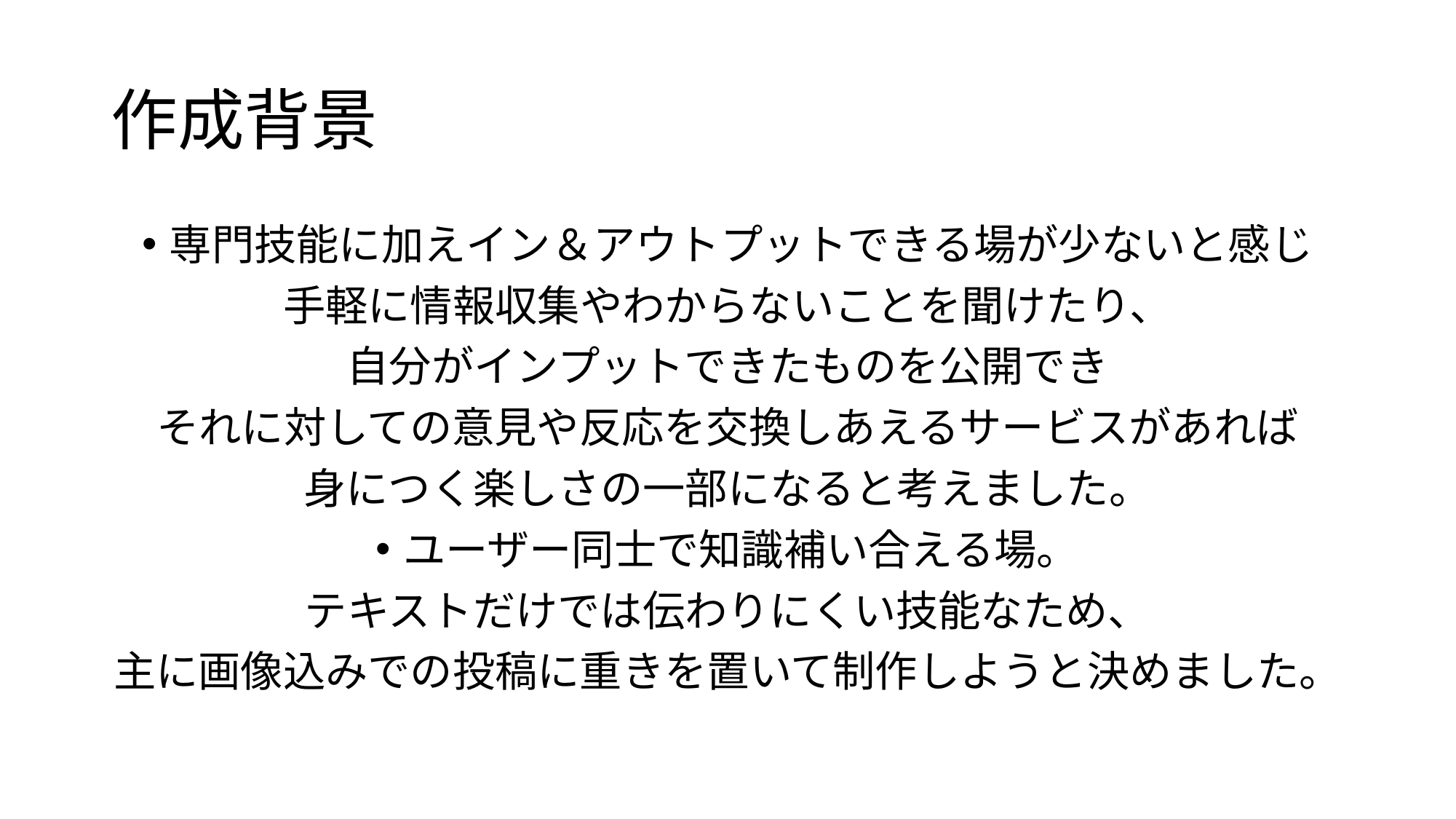

# 作成背景
専門技能に加えイン＆アウトプットできる場が少ないと感じ
手軽に情報収集やわからないことを聞けたり、
自分がインプットできたものを公開でき
それに対しての意見や反応を交換しあえるサービスがあれば
身につく楽しさの一部になると考えました。
ユーザー同士で知識補い合える場。
テキストだけでは伝わりにくい技能なため、
主に画像込みでの投稿に重きを置いて制作しようと決めました。